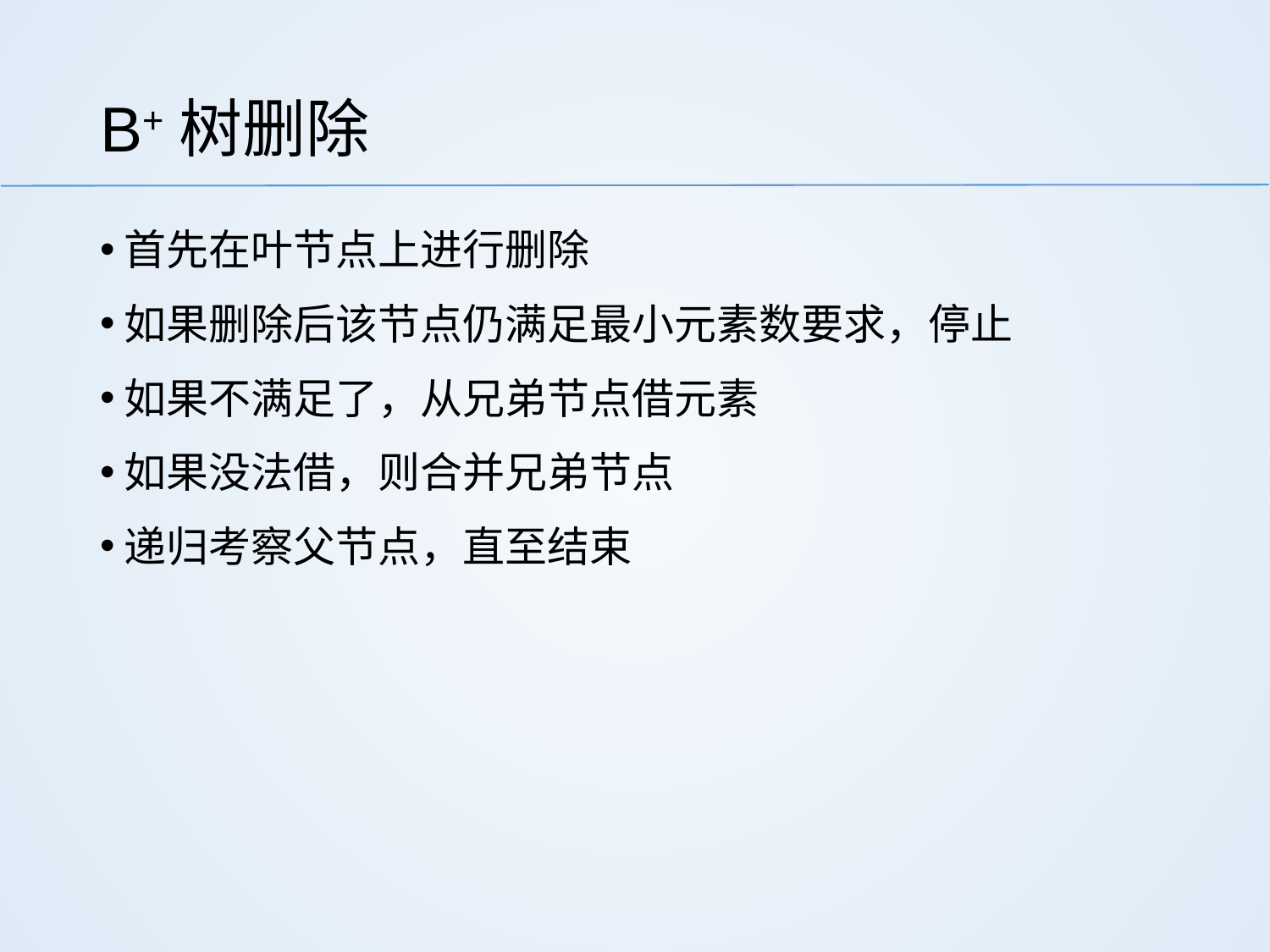

# B+树删除
首先在叶节点上进行删除
如果删除后该节点仍满足最小元素数要求，停止
如果不满足了，从兄弟节点借元素
如果没法借，则合并兄弟节点
递归考察父节点，直至结束
132